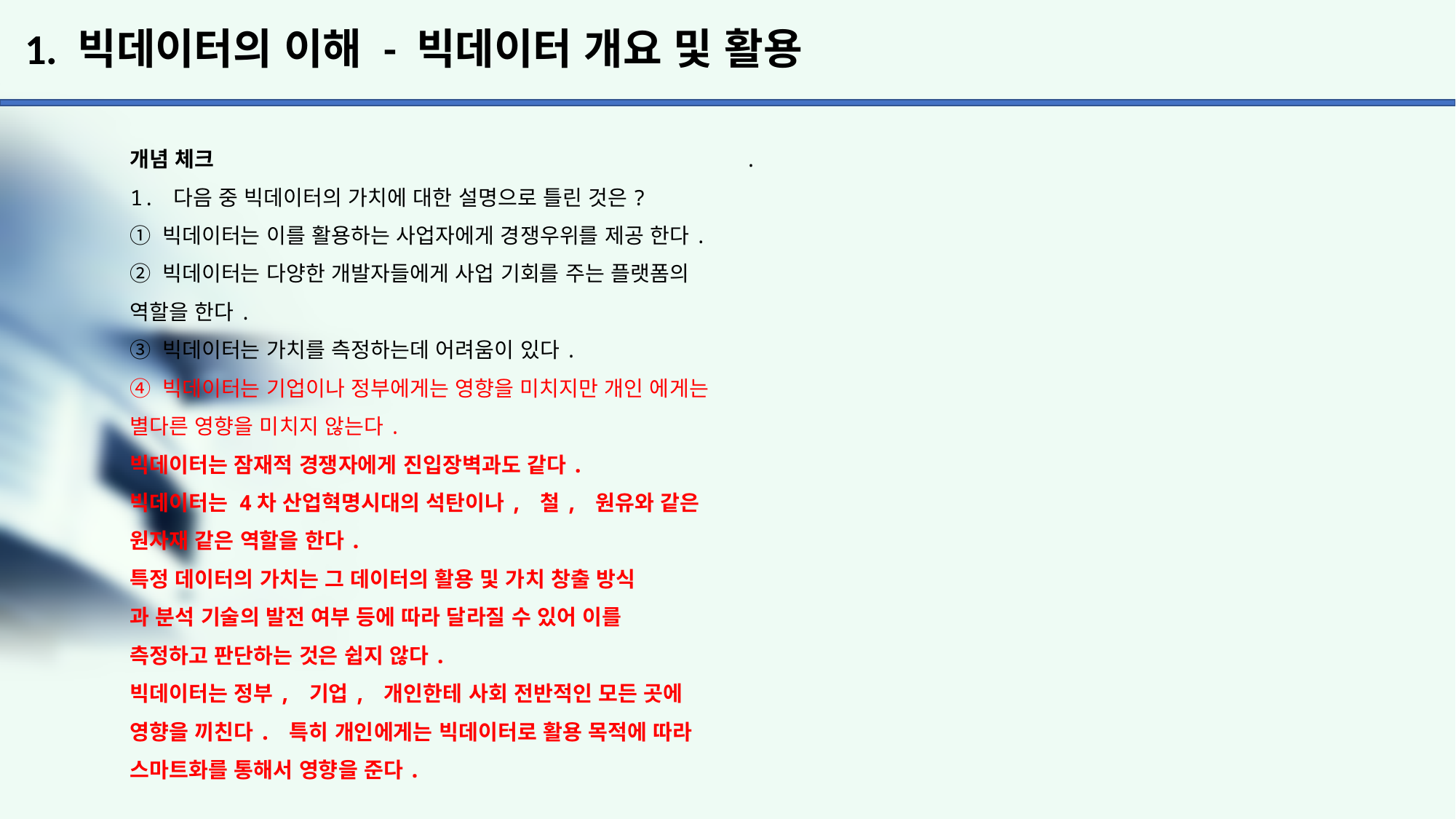

# 1. 빅데이터의 이해 - 빅데이터 개요 및 활용
개념 체크
1. 다음 중 빅데이터의 가치에 대한 설명으로 틀린 것은?
① 빅데이터는 이를 활용하는 사업자에게 경쟁우위를 제공 한다.
② 빅데이터는 다양한 개발자들에게 사업 기회를 주는 플랫폼의 역할을 한다.
③ 빅데이터는 가치를 측정하는데 어려움이 있다.
④ 빅데이터는 기업이나 정부에게는 영향을 미치지만 개인 에게는 별다른 영향을 미치지 않는다.
빅데이터는 잠재적 경쟁자에게 진입장벽과도 같다.
빅데이터는 4차 산업혁명시대의 석탄이나, 철, 원유와 같은
원자재 같은 역할을 한다.
특정 데이터의 가치는 그 데이터의 활용 및 가치 창출 방식
과 분석 기술의 발전 여부 등에 따라 달라질 수 있어 이를
측정하고 판단하는 것은 쉽지 않다.
빅데이터는 정부, 기업, 개인한테 사회 전반적인 모든 곳에
영향을 끼친다. 특히 개인에게는 빅데이터로 활용 목적에 따라 스마트화를 통해서 영향을 준다.
.